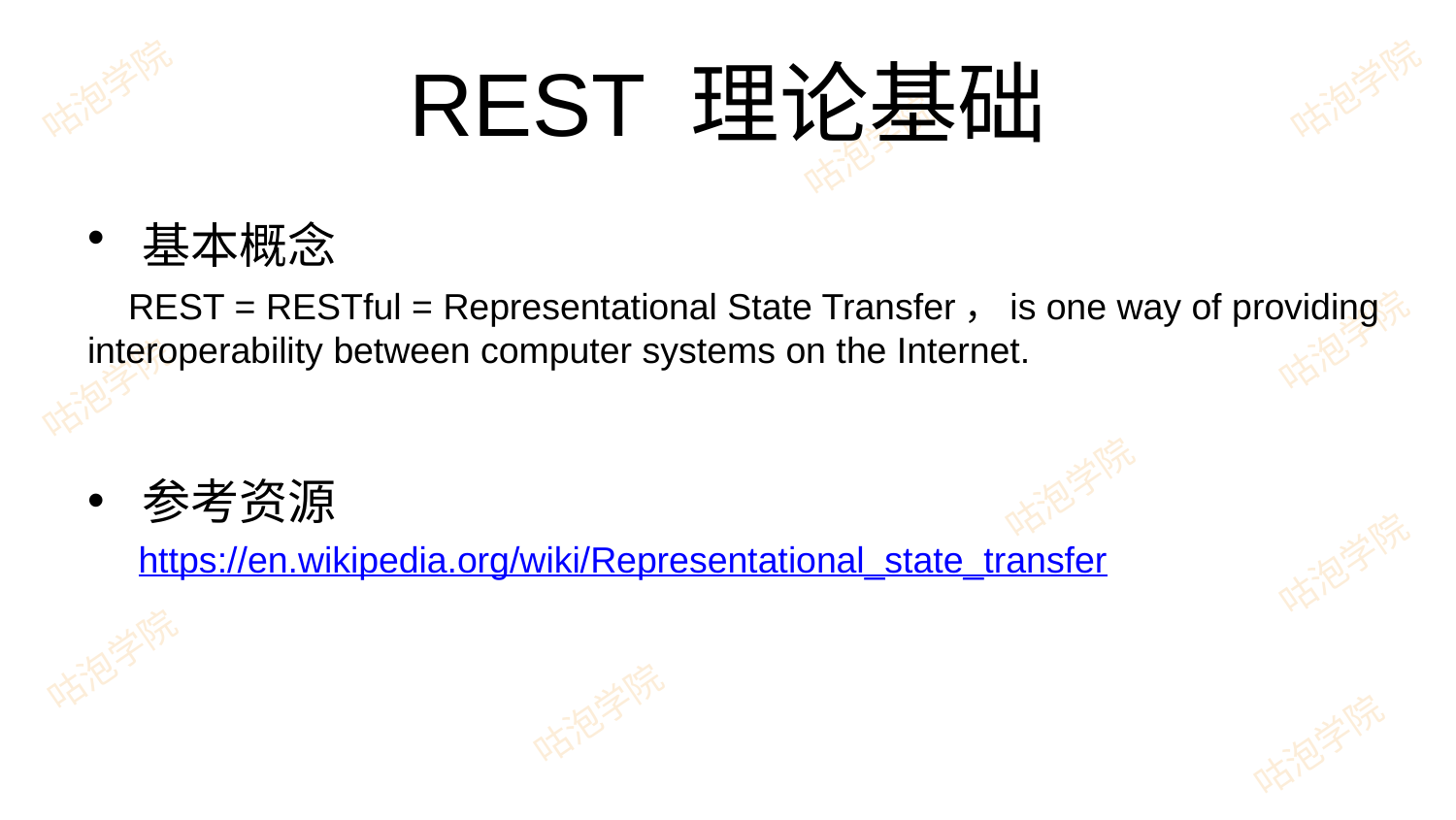

# REST 理论基础
基本概念
    REST = RESTful = Representational State Transfer，is one way of providing interoperability between computer systems on the Internet.

参考资源
     https://en.wikipedia.org/wiki/Representational_state_transfer